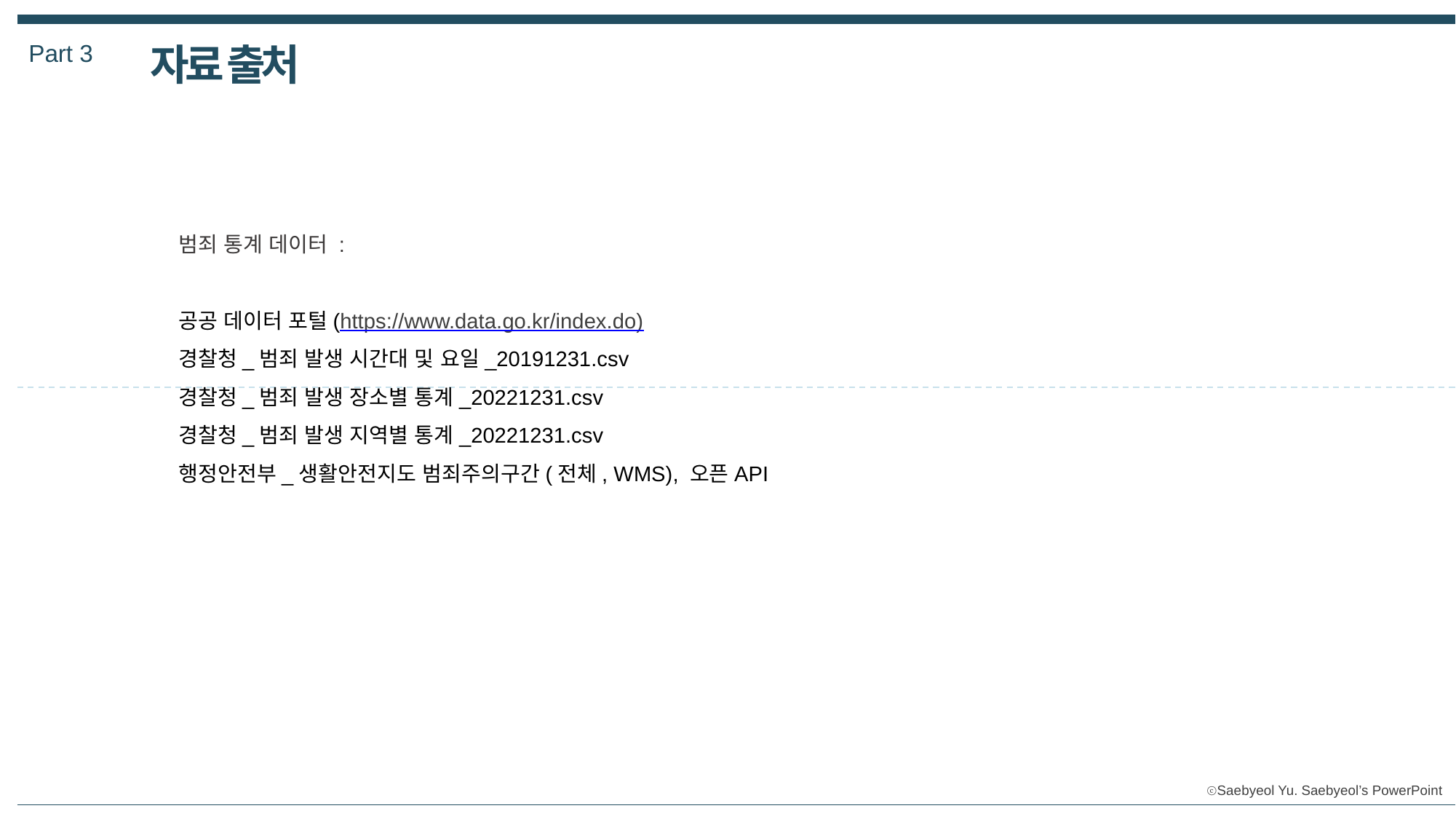

Part 3
자료 출처

범죄 통계 데이터 :

공공 데이터 포털(https://www.data.go.kr/index.do)
경찰청_범죄 발생 시간대 및 요일_20191231.csv
경찰청_범죄 발생 장소별 통계_20221231.csv
경찰청_범죄 발생 지역별 통계_20221231.csv
행정안전부_생활안전지도 범죄주의구간(전체, WMS), 오픈API